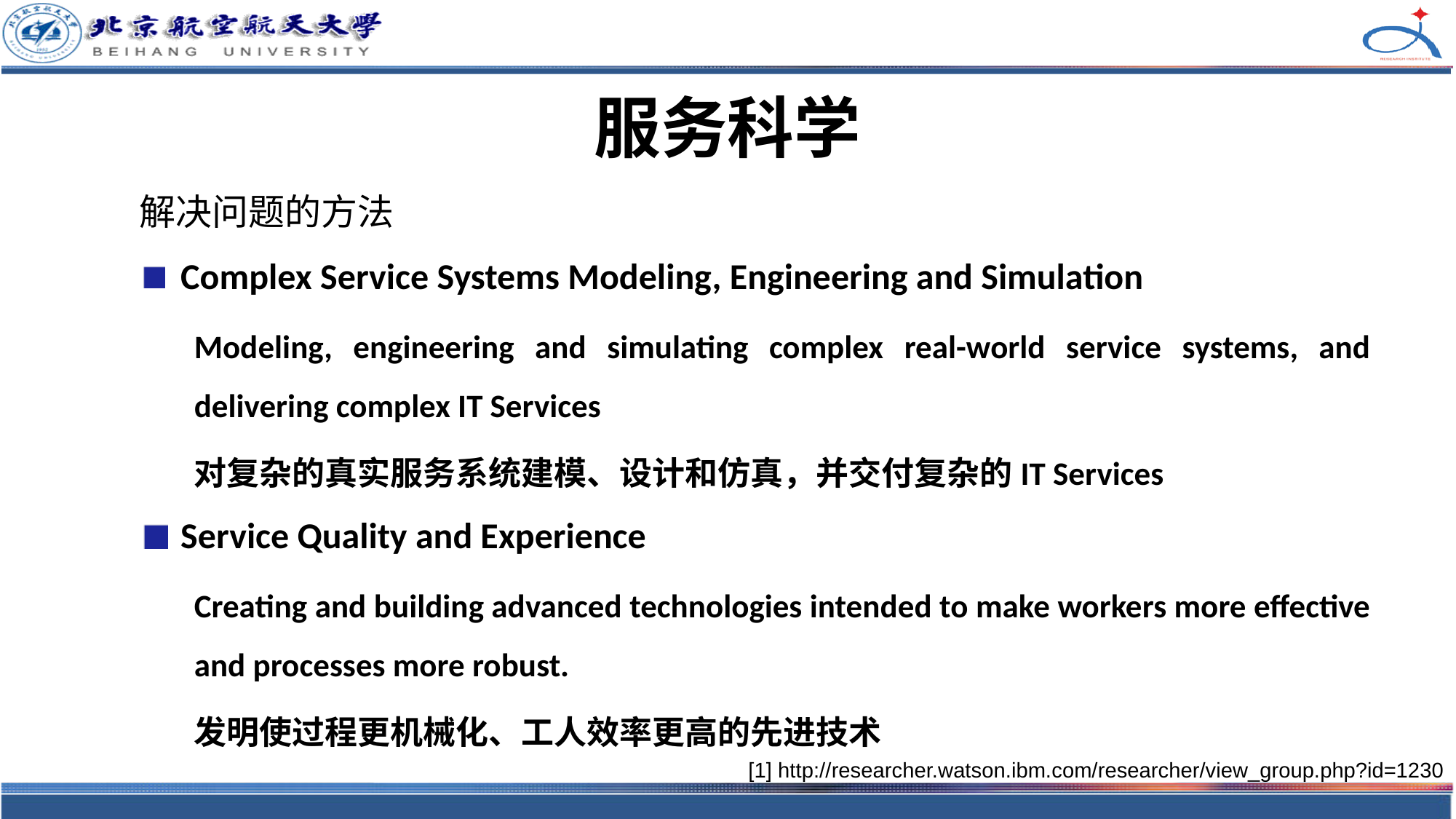

# 服务科学
解决问题的方法
Complex Service Systems Modeling, Engineering and Simulation
Modeling, engineering and simulating complex real-world service systems, and delivering complex IT Services
对复杂的真实服务系统建模、设计和仿真，并交付复杂的IT Services
Service Quality and Experience
Creating and building advanced technologies intended to make workers more effective and processes more robust.
发明使过程更机械化、工人效率更高的先进技术
[1] http://researcher.watson.ibm.com/researcher/view_group.php?id=1230